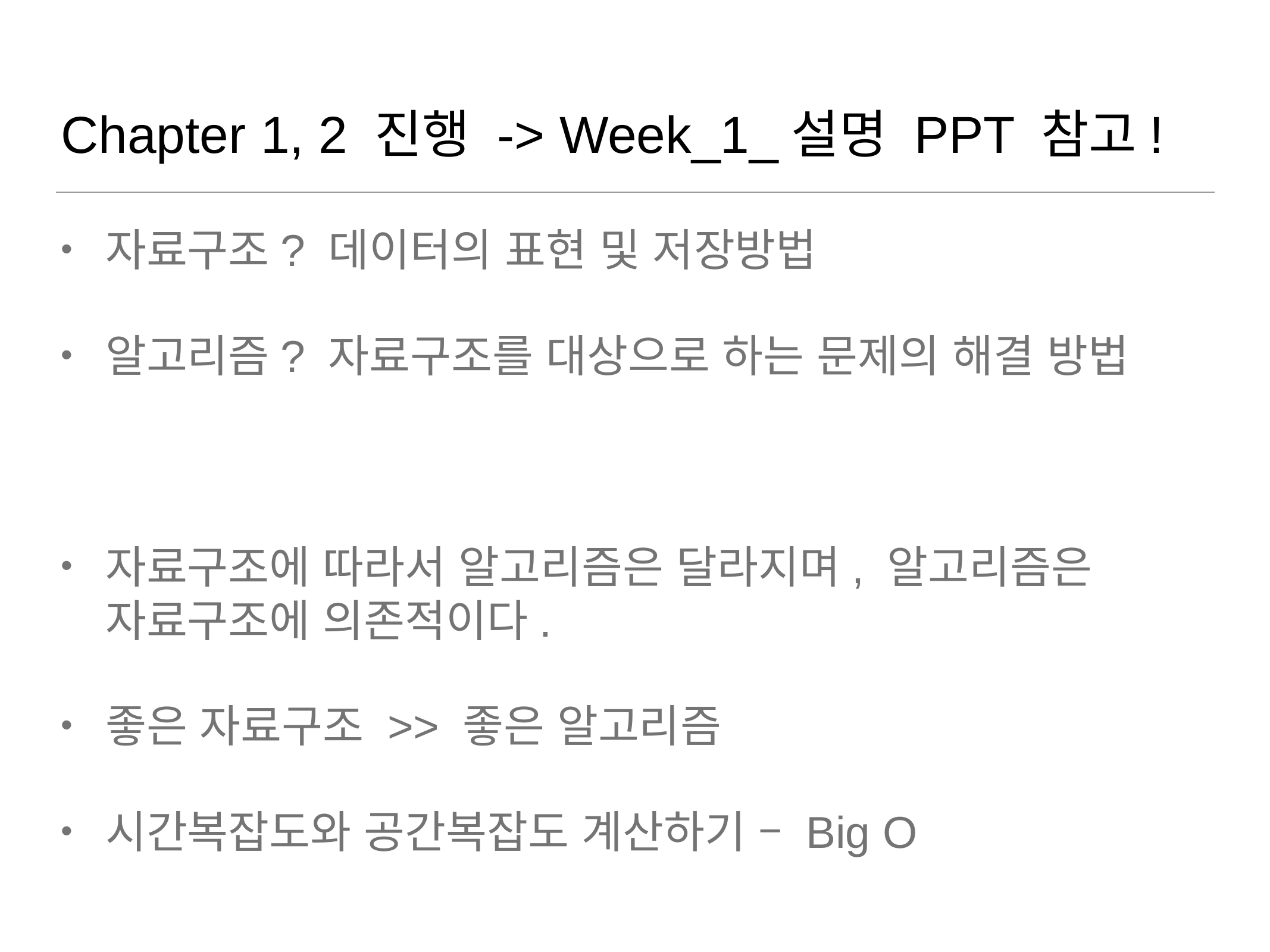

# Chapter 1, 2 진행 -> Week_1_설명 PPT 참고!
자료구조? 데이터의 표현 및 저장방법
알고리즘? 자료구조를 대상으로 하는 문제의 해결 방법

자료구조에 따라서 알고리즘은 달라지며, 알고리즘은 자료구조에 의존적이다.
좋은 자료구조 >> 좋은 알고리즘
시간복잡도와 공간복잡도 계산하기 – Big O